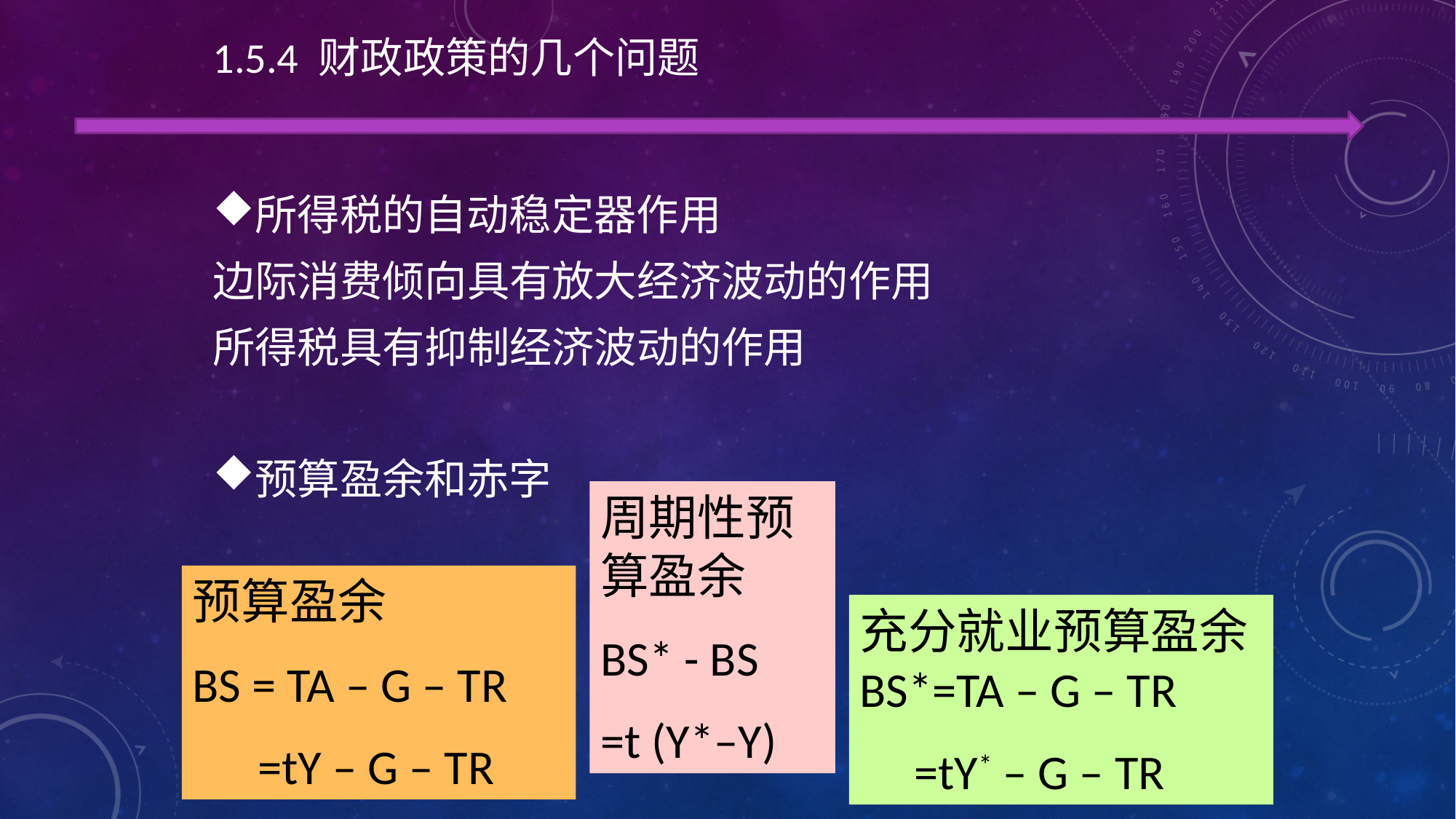

1.5.4 财政政策的几个问题

所得税的自动稳定器作用
边际消费倾向具有放大经济波动的作用
所得税具有抑制经济波动的作用

预算盈余和赤字

周期性预算盈余
BS* - BS
=t (Y*–Y)
预算盈余
BS = TA – G – TR
      =tY – G – TR
充分就业预算盈余
BS*=TA – G – TR
     =tY* – G – TR